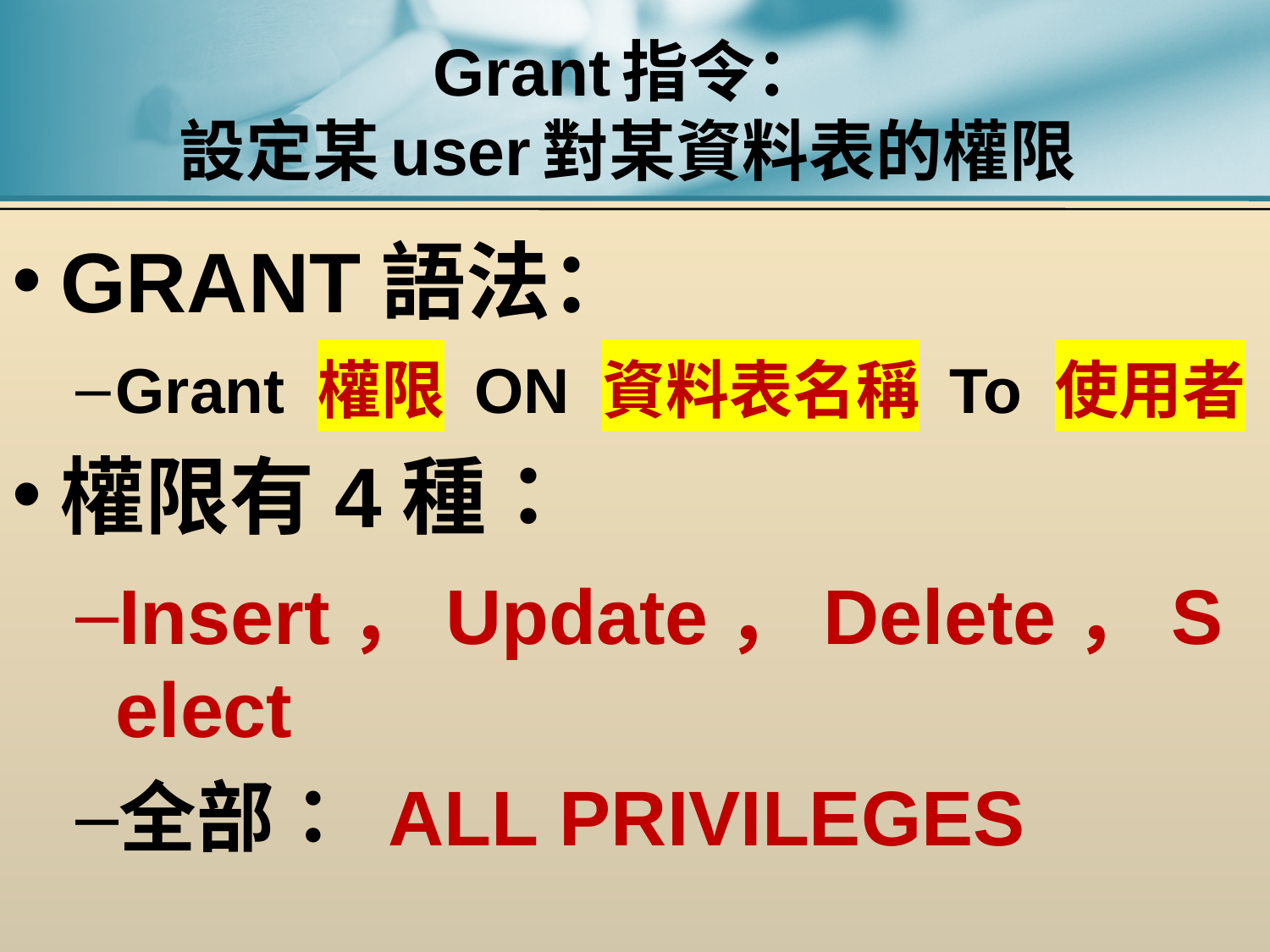

# Grant指令： 設定某user對某資料表的權限
GRANT語法：
Grant 權限 ON 資料表名稱 To 使用者
權限有4種：
Insert，Update，Delete，Select
全部： ALL PRIVILEGES